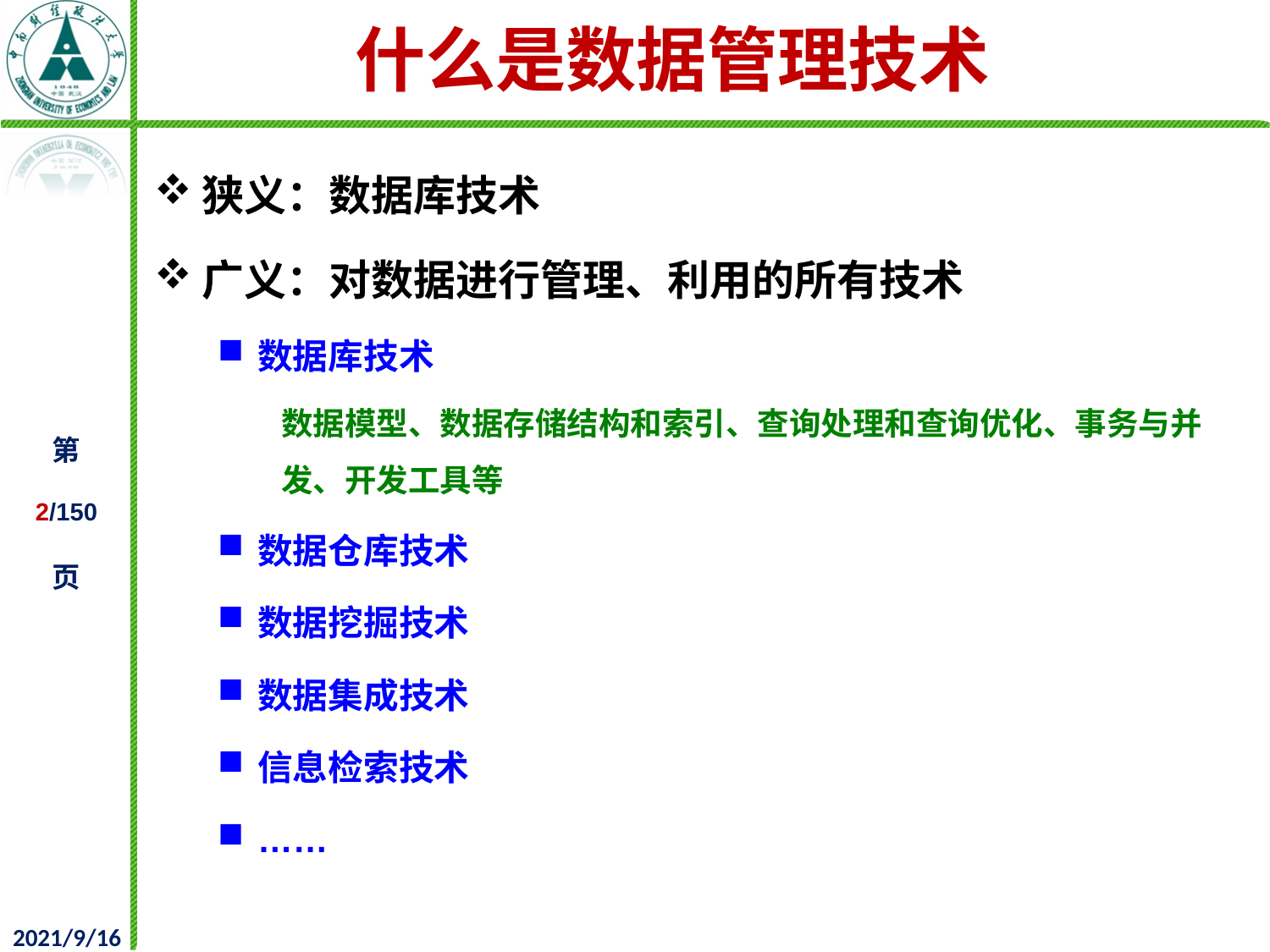

# 什么是数据管理技术
狭义：数据库技术
广义：对数据进行管理、利用的所有技术
数据库技术
数据模型、数据存储结构和索引、查询处理和查询优化、事务与并发、开发工具等
数据仓库技术
数据挖掘技术
数据集成技术
信息检索技术
……
2021/9/16